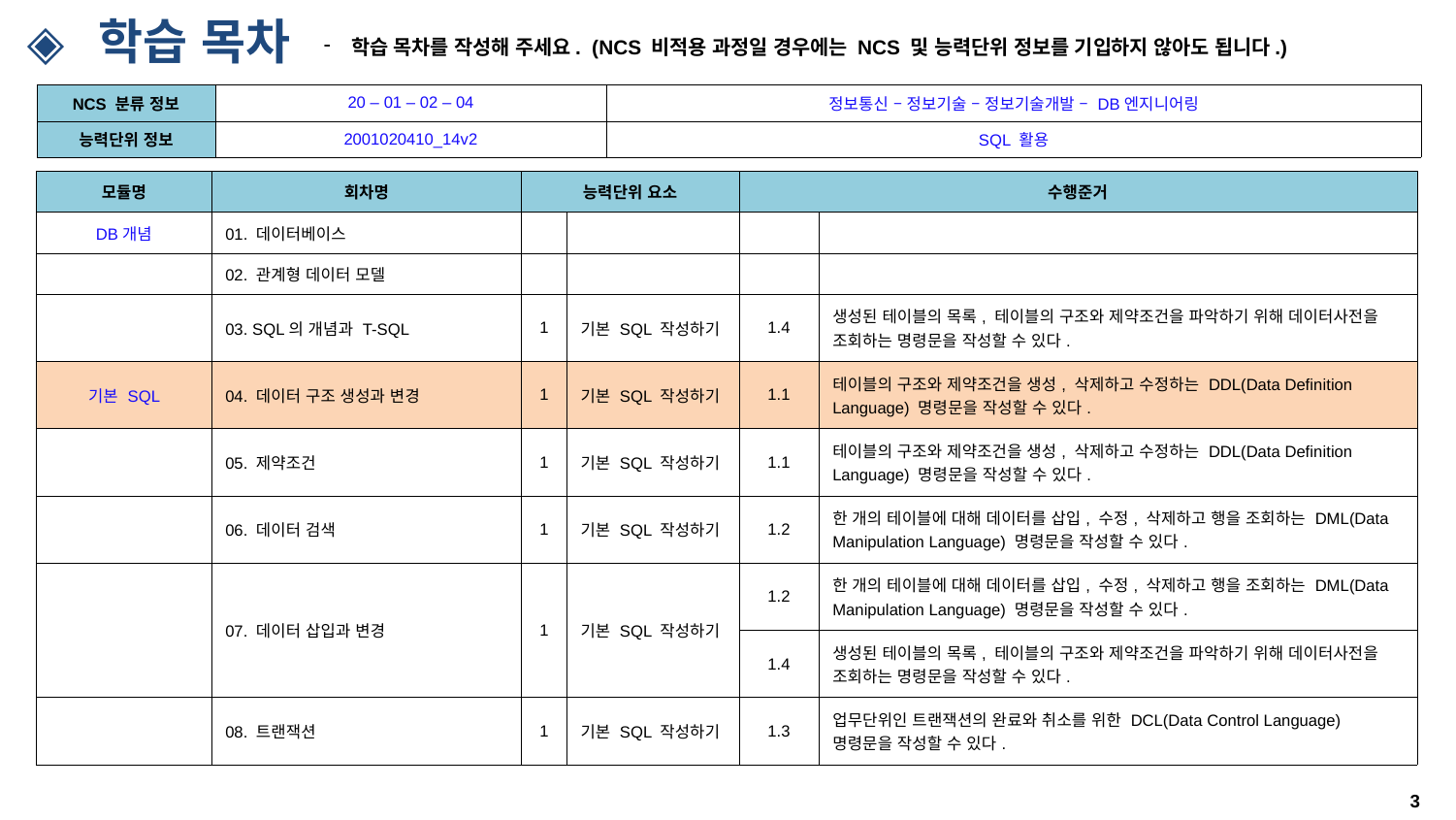

# 학습 목차
학습 목차를 작성해 주세요.  (NCS 비적용 과정일 경우에는 NCS 및 능력단위 정보를 기입하지 않아도 됩니다.)
| NCS 분류 정보 | 20 – 01 – 02 – 04 | 정보통신 – 정보기술 – 정보기술개발 – DB엔지니어링 |
| --- | --- | --- |
| 능력단위 정보 | 2001020410\_14v2 | SQL 활용 |
| 모듈명 | 회차명 | 능력단위 요소 |  | 수행준거 |  |
| --- | --- | --- | --- | --- | --- |
| DB개념 | 01. 데이터베이스 |  |  |  |  |
|  | 02. 관계형 데이터 모델 |  |  |  |  |
|  | 03. SQL의 개념과 T-SQL | 1 | 기본 SQL 작성하기 | 1.4 | 생성된 테이블의 목록, 테이블의 구조와 제약조건을 파악하기 위해 데이터사전을 조회하는 명령문을 작성할 수 있다. |
| 기본 SQL | 04. 데이터 구조 생성과 변경 | 1 | 기본 SQL 작성하기 | 1.1 | 테이블의 구조와 제약조건을 생성, 삭제하고 수정하는 DDL(Data Definition Language) 명령문을 작성할 수 있다. |
|  | 05. 제약조건 | 1 | 기본 SQL 작성하기 | 1.1 | 테이블의 구조와 제약조건을 생성, 삭제하고 수정하는 DDL(Data Definition Language) 명령문을 작성할 수 있다. |
|  | 06. 데이터 검색 | 1 | 기본 SQL 작성하기 | 1.2 | 한 개의 테이블에 대해 데이터를 삽입, 수정, 삭제하고 행을 조회하는 DML(Data Manipulation Language) 명령문을 작성할 수 있다. |
|  | 07. 데이터 삽입과 변경 | 1 | 기본 SQL 작성하기 | 1.2 | 한 개의 테이블에 대해 데이터를 삽입, 수정, 삭제하고 행을 조회하는 DML(Data Manipulation Language) 명령문을 작성할 수 있다. |
|  |  |  |  | 1.4 | 생성된 테이블의 목록, 테이블의 구조와 제약조건을 파악하기 위해 데이터사전을 조회하는 명령문을 작성할 수 있다. |
|  | 08. 트랜잭션 | 1 | 기본 SQL 작성하기 | 1.3 | 업무단위인 트랜잭션의 완료와 취소를 위한 DCL(Data Control Language) 명령문을 작성할 수 있다. |